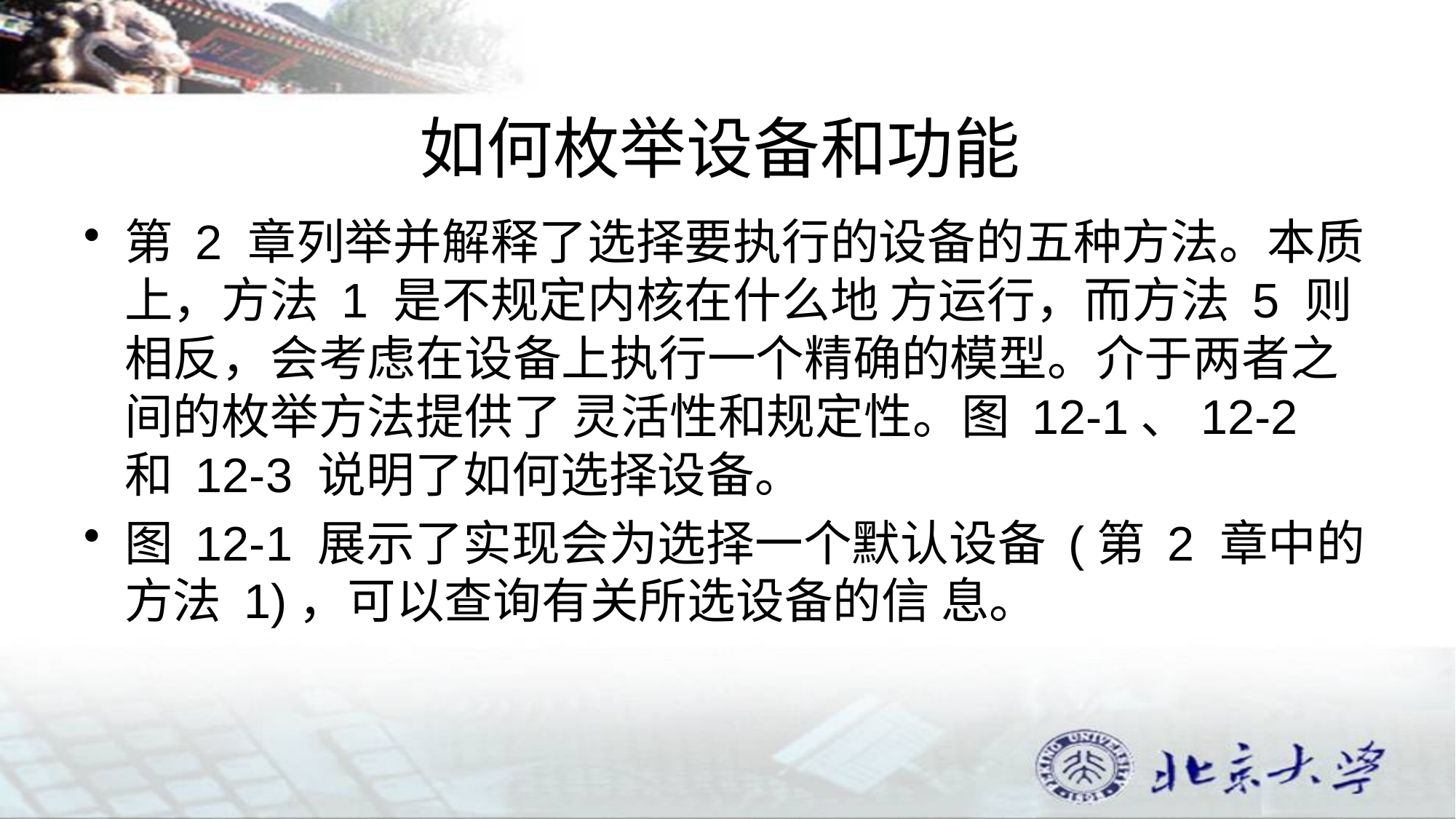

# 如何枚举设备和功能
第 2 章列举并解释了选择要执行的设备的五种方法。本质上，方法 1 是不规定内核在什么地 方运行，而方法 5 则相反，会考虑在设备上执行一个精确的模型。介于两者之间的枚举方法提供了 灵活性和规定性。图 12-1、12-2 和 12-3 说明了如何选择设备。
图 12-1 展示了实现会为选择一个默认设备 (第 2 章中的方法 1)，可以查询有关所选设备的信 息。